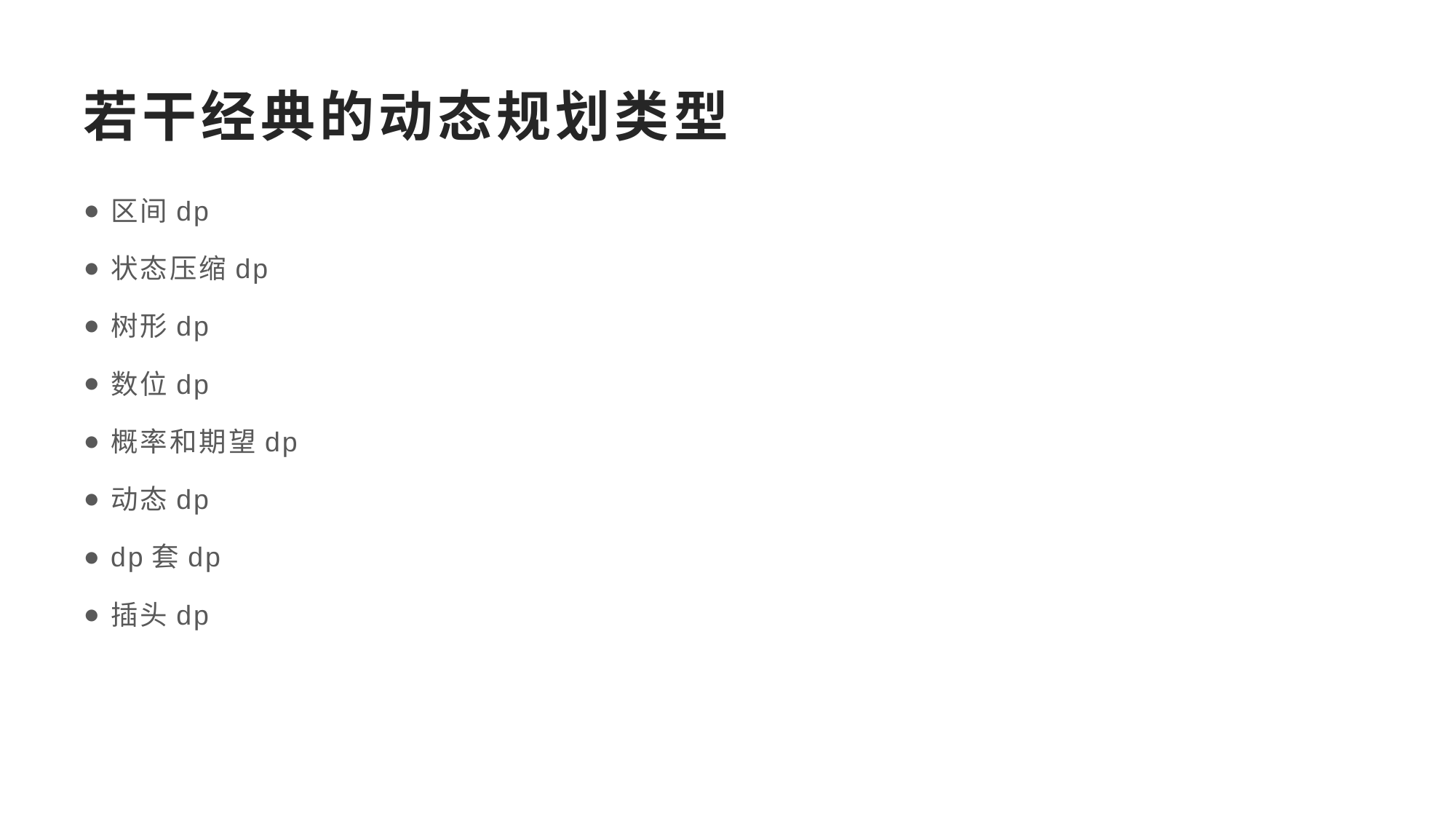

# 若干经典的动态规划类型
区间dp
状态压缩dp
树形dp
数位dp
概率和期望dp
动态dp
dp套dp
插头dp